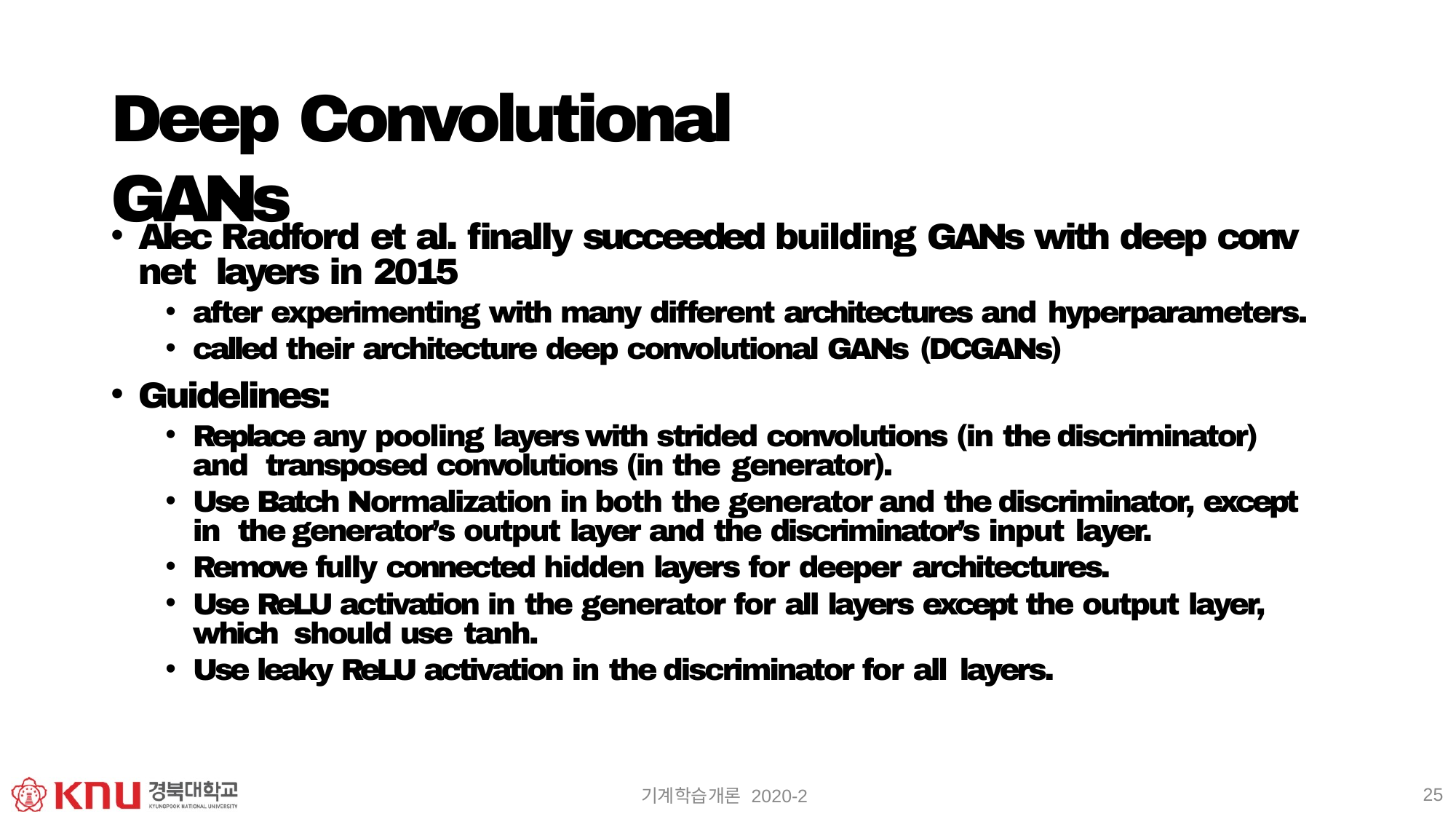

# Deep Convolutional GANs
Alec Radford et al. finally succeeded building GANs with deep conv net  layers in 2015
after experimenting with many different architectures and hyperparameters.
called their architecture deep convolutional GANs (DCGANs)
Guidelines:
Replace any pooling layers with strided convolutions (in the discriminator) and  transposed convolutions (in the generator).
Use Batch Normalization in both the generator and the discriminator, except in  the generator’s output layer and the discriminator’s input layer.
Remove fully connected hidden layers for deeper architectures.
Use ReLU activation in the generator for all layers except the output layer, which  should use tanh.
Use leaky ReLU activation in the discriminator for all layers.
25
기계학습개론 2020-2